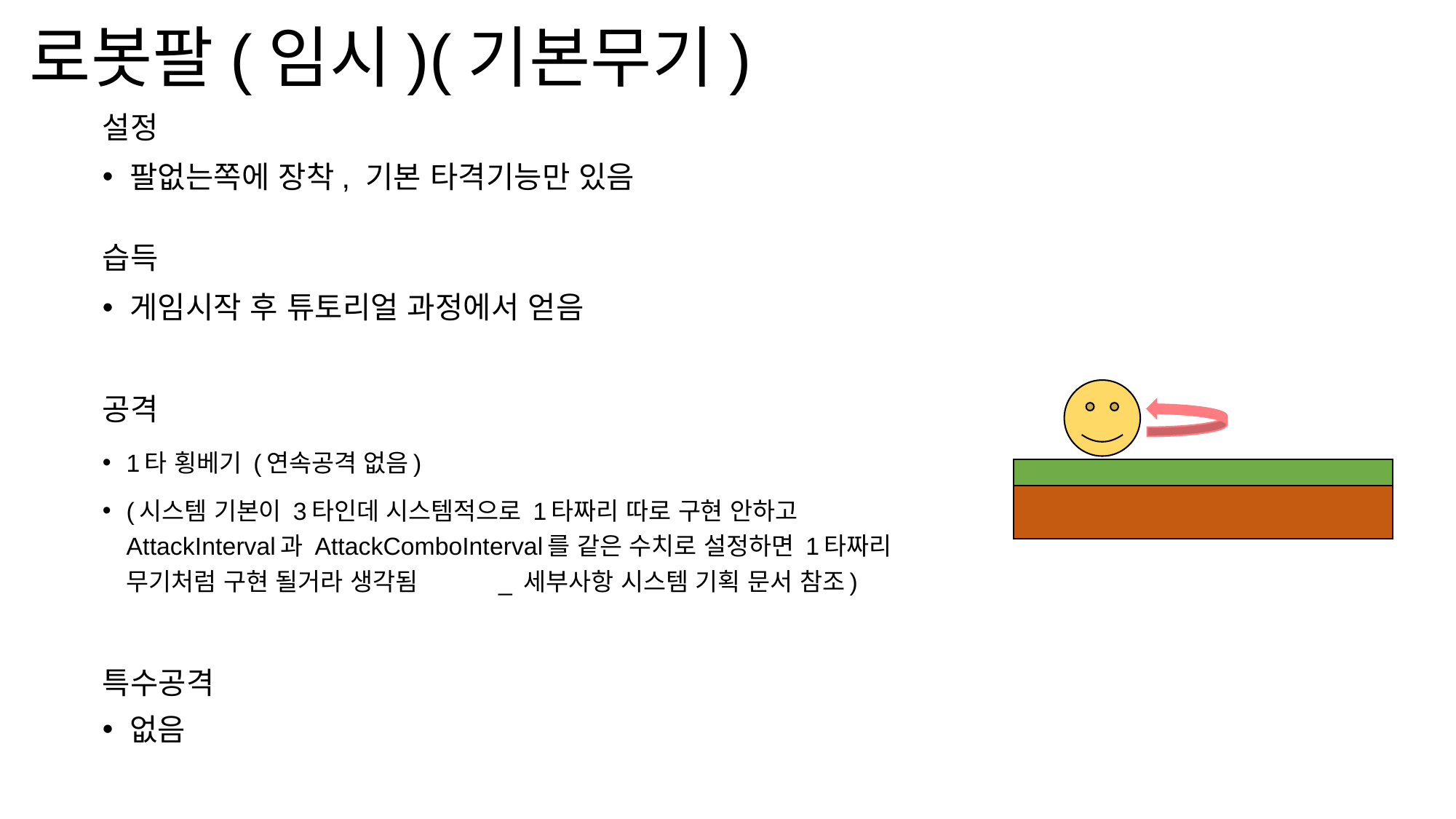

# 로봇팔(임시)(기본무기)
설정
팔없는쪽에 장착, 기본 타격기능만 있음
습득
게임시작 후 튜토리얼 과정에서 얻음

공격

1타 횡베기 (연속공격 없음)
(시스템 기본이 3타인데 시스템적으로 1타짜리 따로 구현 안하고 AttackInterval과 AttackComboInterval를 같은 수치로 설정하면 1타짜리 무기처럼 구현 될거라 생각됨           _ 세부사항 시스템 기획 문서 참조)

특수공격
없음